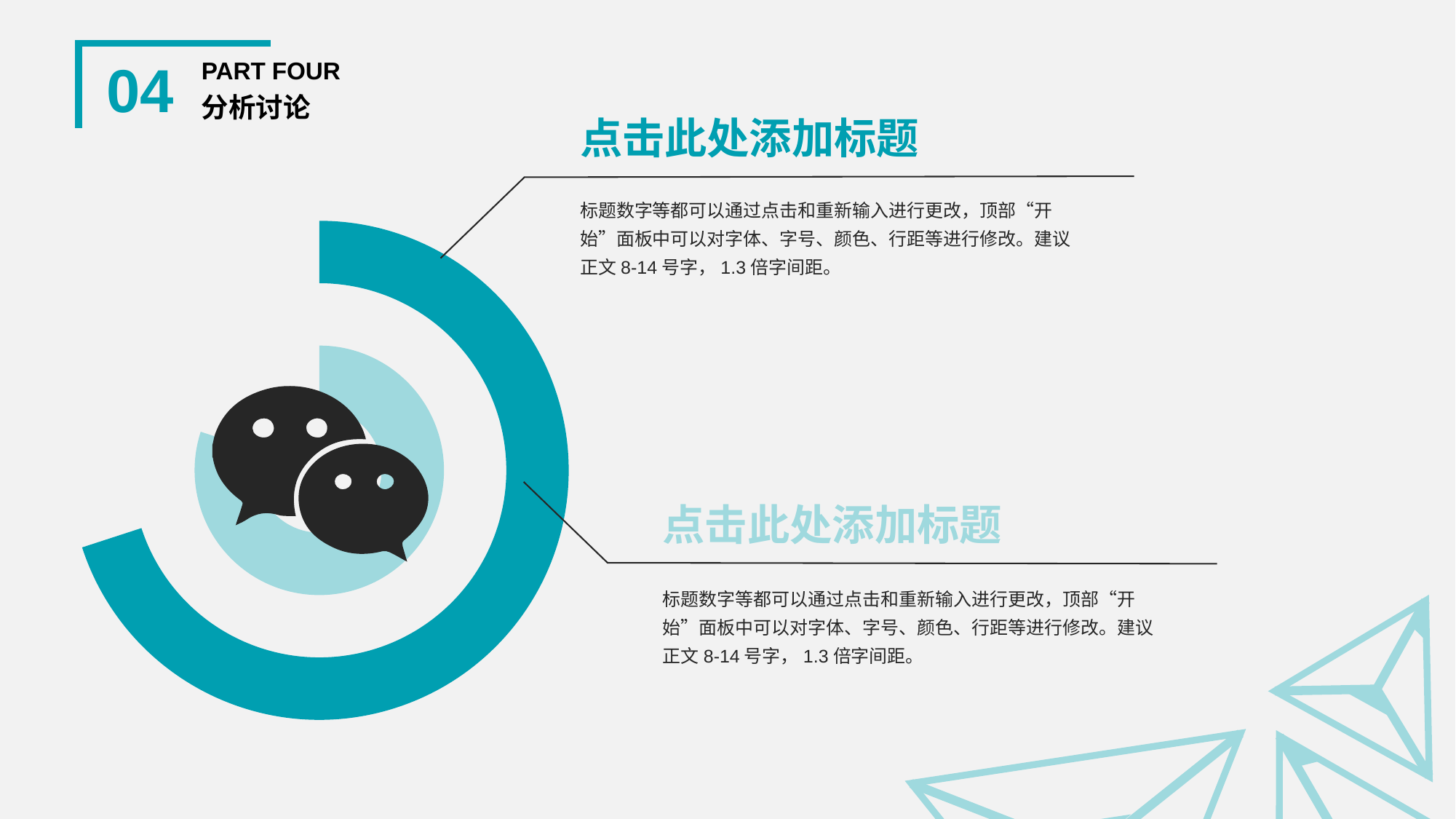

04
PART FOUR
分析讨论
点击此处添加标题

### Chart

| Category | Q1 | Q2 | Q3 |
|---|---|---|---|
| A | 8.0 | 5.0 | 7.0 |
| 非A | 2.0 | 5.0 | 3.0 |
标题数字等都可以通过点击和重新输入进行更改，顶部“开始”面板中可以对字体、字号、颜色、行距等进行修改。建议正文8-14号字，1.3倍字间距。

点击此处添加标题
标题数字等都可以通过点击和重新输入进行更改，顶部“开始”面板中可以对字体、字号、颜色、行距等进行修改。建议正文8-14号字，1.3倍字间距。